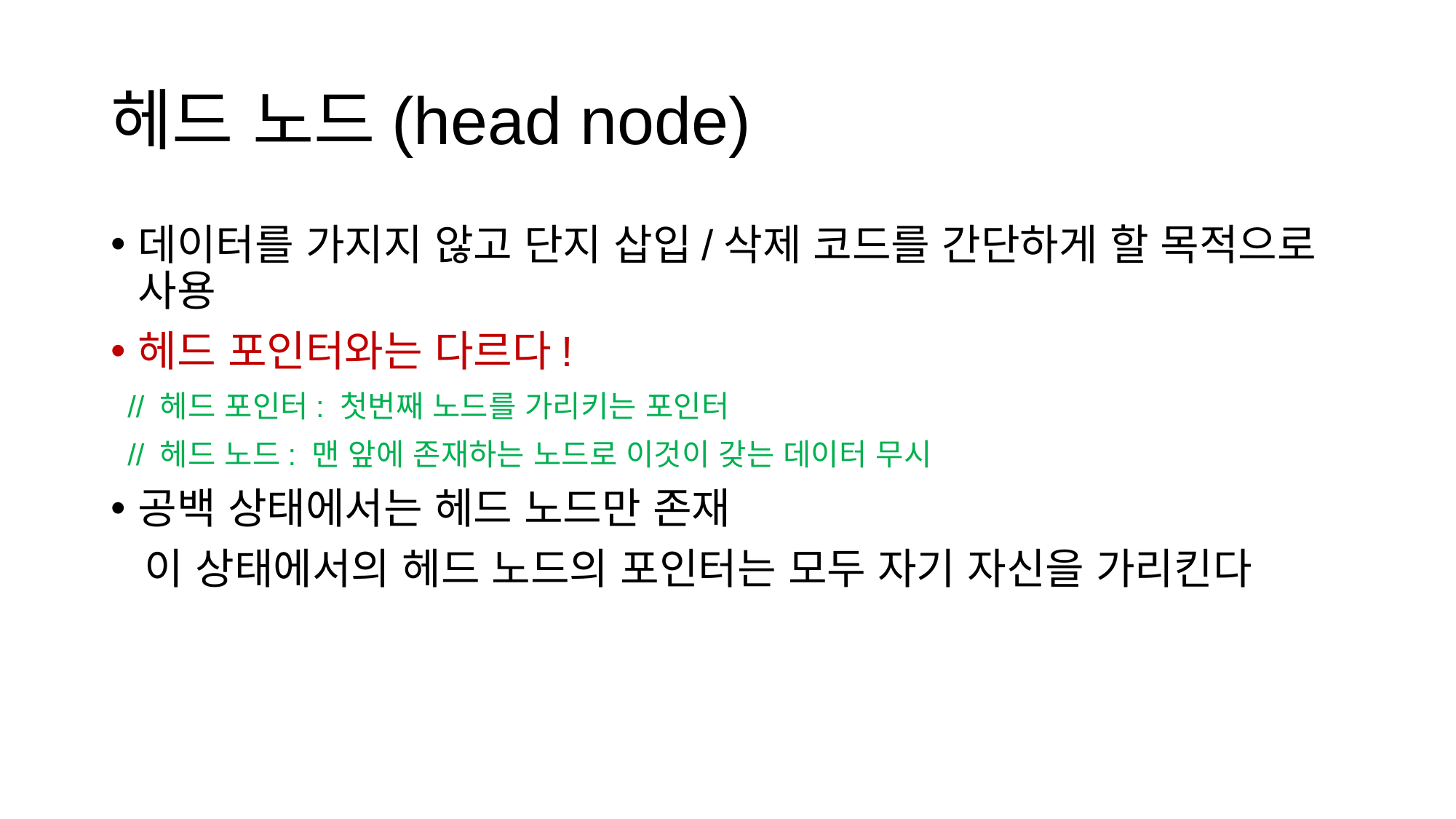

# 헤드 노드(head node)
데이터를 가지지 않고 단지 삽입/삭제 코드를 간단하게 할 목적으로 사용
헤드 포인터와는 다르다!
  // 헤드 포인터: 첫번째 노드를 가리키는 포인터
  // 헤드 노드: 맨 앞에 존재하는 노드로 이것이 갖는 데이터 무시
공백 상태에서는 헤드 노드만 존재
  이 상태에서의 헤드 노드의 포인터는 모두 자기 자신을 가리킨다